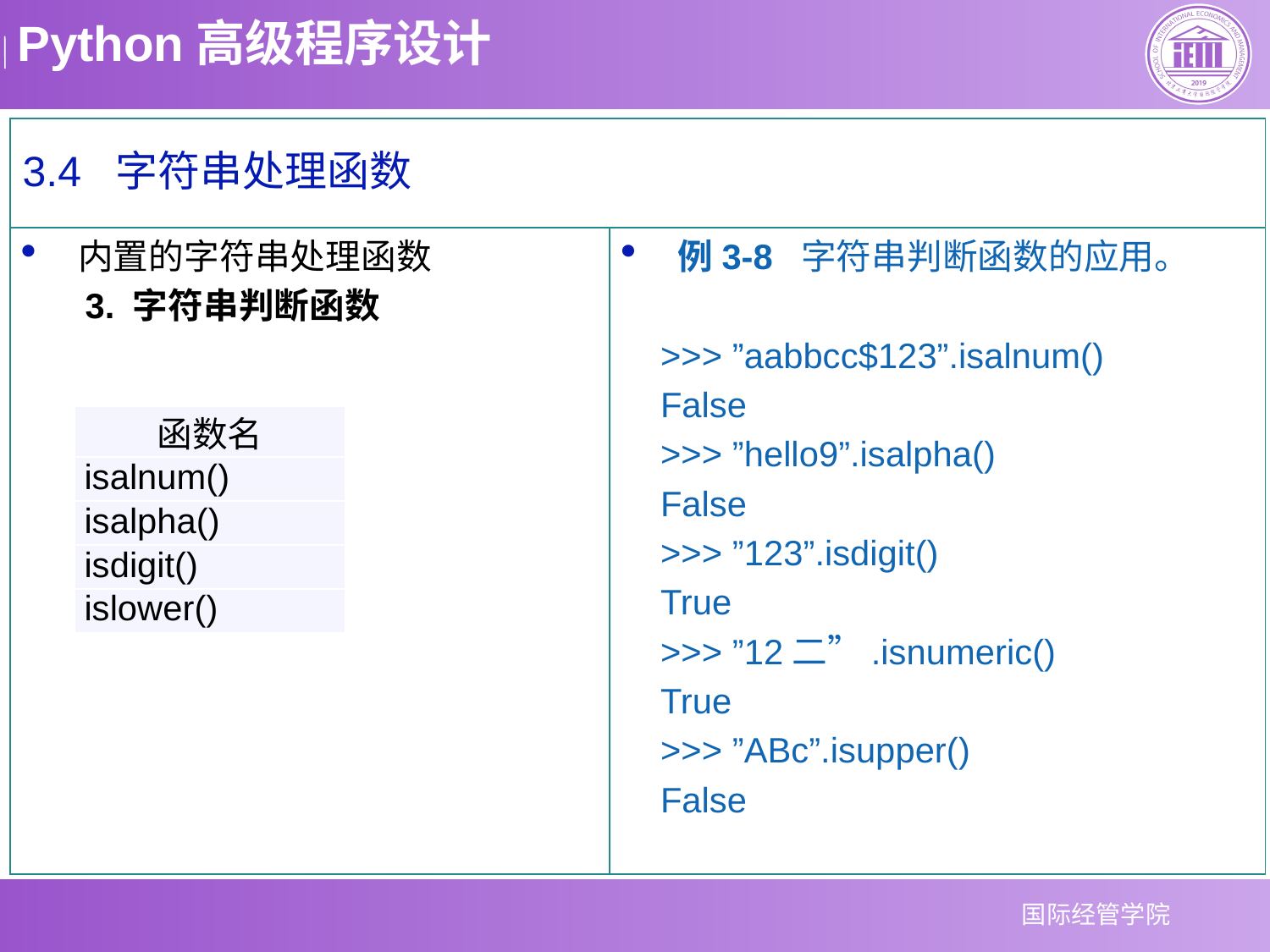

3.4  字符串处理函数
内置的字符串处理函数
3. 字符串判断函数

例3-8  字符串判断函数的应用。

>>> ”aabbcc$123”.isalnum()
False
>>> ”hello9”.isalpha()
False
>>> ”123”.isdigit()
True
>>> ”12二”.isnumeric()
True
>>> ”ABc”.isupper()
False

| 函数名 |
| --- |
| isalnum() |
| isalpha() |
| isdigit() |
| islower() |